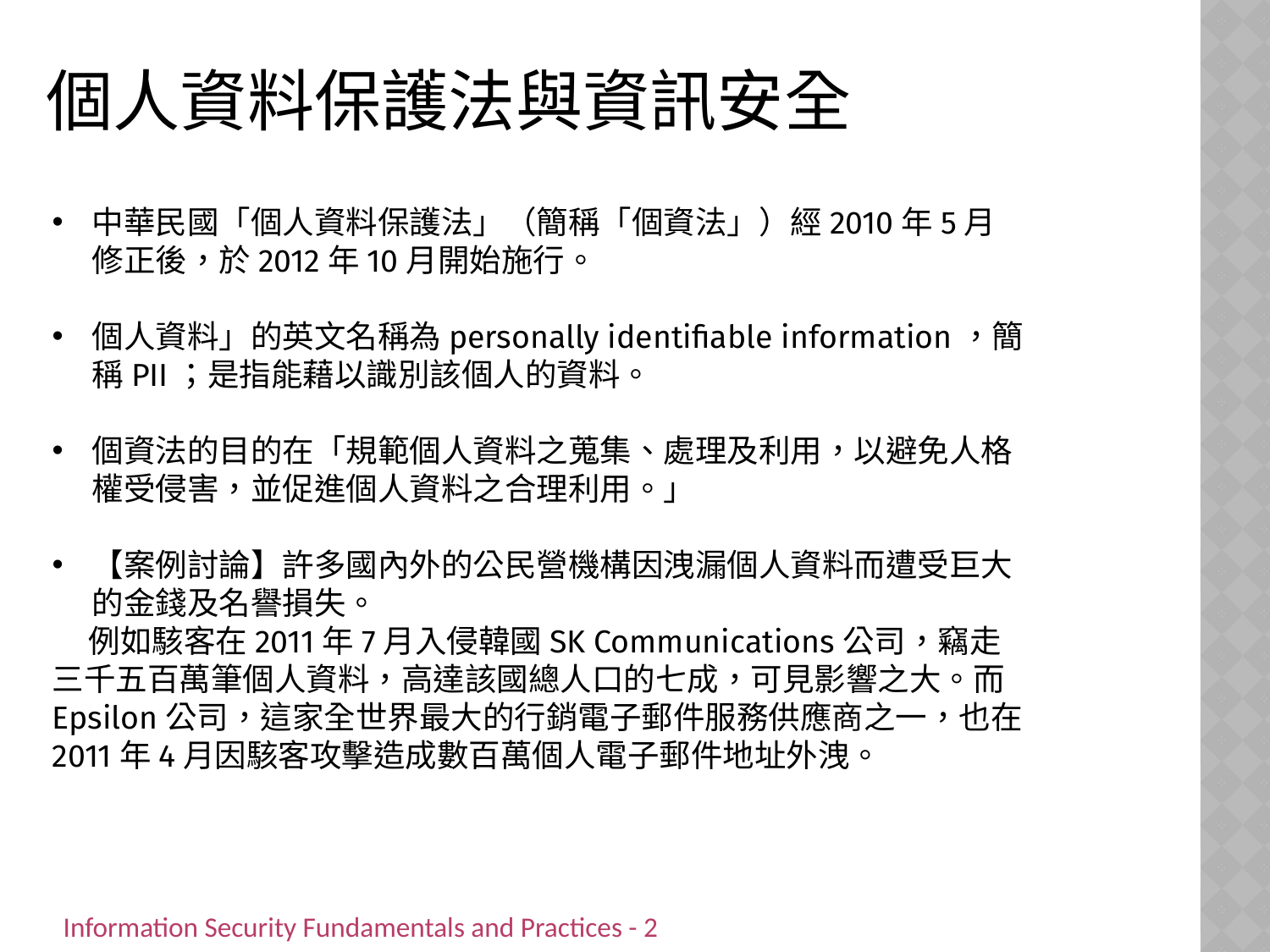

# 個人資料保護法與資訊安全
中華民國「個人資料保護法」（簡稱「個資法」）經2010年5月修正後，於2012年10月開始施行。

個人資料」的英文名稱為personally identifiable information，簡稱PII；是指能藉以識別該個人的資料。

個資法的目的在「規範個人資料之蒐集、處理及利用，以避免人格權受侵害，並促進個人資料之合理利用。」

【案例討論】許多國內外的公民營機構因洩漏個人資料而遭受巨大的金錢及名譽損失。
    例如駭客在2011年7月入侵韓國SK Communications公司，竊走三千五百萬筆個人資料，高達該國總人口的七成，可見影響之大。而Epsilon公司，這家全世界最大的行銷電子郵件服務供應商之一，也在2011年4月因駭客攻擊造成數百萬個人電子郵件地址外洩。